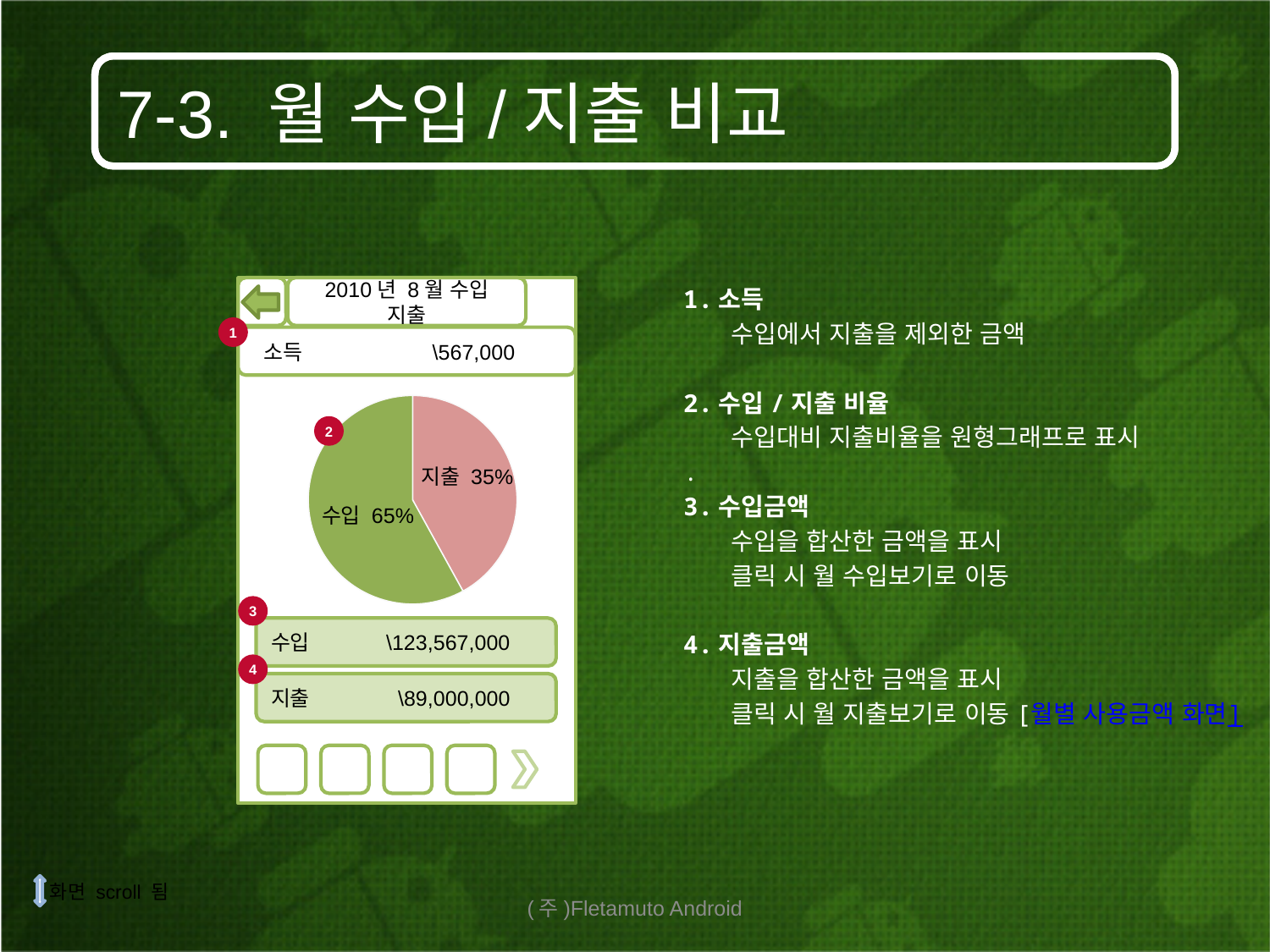

# 7-3. 월 수입/지출 비교

2010년 8월 수입 지출
1.소득
	수입에서 지출을 제외한 금액

2.수입/지출 비율
	수입대비 지출비율을 원형그래프로 표시
.
3.수입금액
	수입을 합산한 금액을 표시
	클릭 시 월 수입보기로 이동

4.지출금액
	지출을 합산한 금액을 표시
	클릭 시 월 지출보기로 이동[월별 사용금액 화면]

1
 소득                     \567,000

### Chart

| Category | 판매 |
|---|---|
| 1분기 | 89.0 |
| 2분기 | 123.0 |
2
지출 35%
수입 65%
3
수입            \123,567,000
4
지출              \89,000,000

화면 scroll 됨

(주)Fletamuto Android